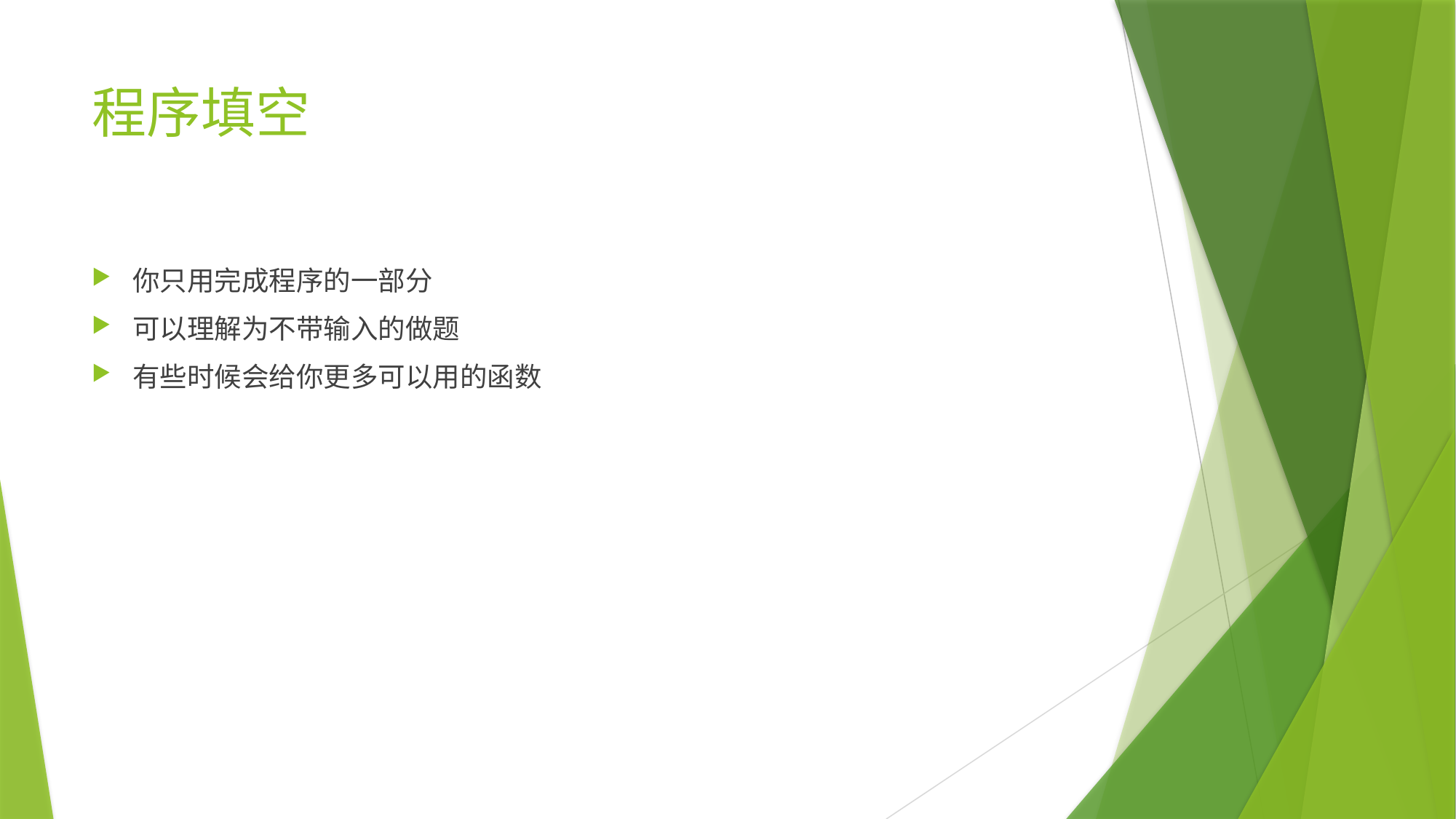

# 程序填空
你只用完成程序的一部分
可以理解为不带输入的做题
有些时候会给你更多可以用的函数